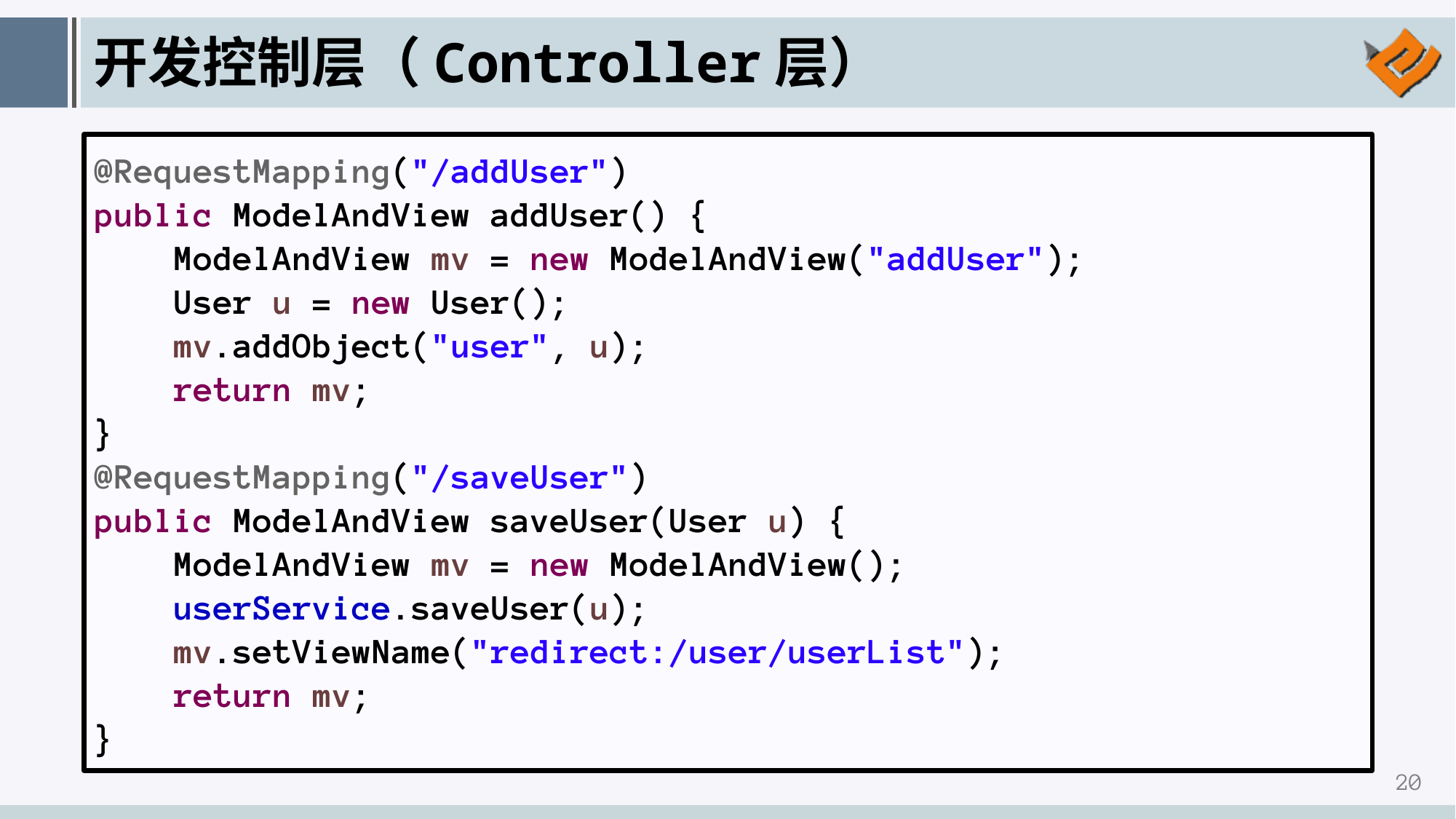

# 开发控制层（Controller层）
@RequestMapping("/addUser")
public ModelAndView addUser() {
    ModelAndView mv = new ModelAndView("addUser");
    User u = new User();
    mv.addObject("user", u);
    return mv;
}
@RequestMapping("/saveUser")
public ModelAndView saveUser(User u) {
    ModelAndView mv = new ModelAndView();
    userService.saveUser(u);
    mv.setViewName("redirect:/user/userList");
    return mv;
}